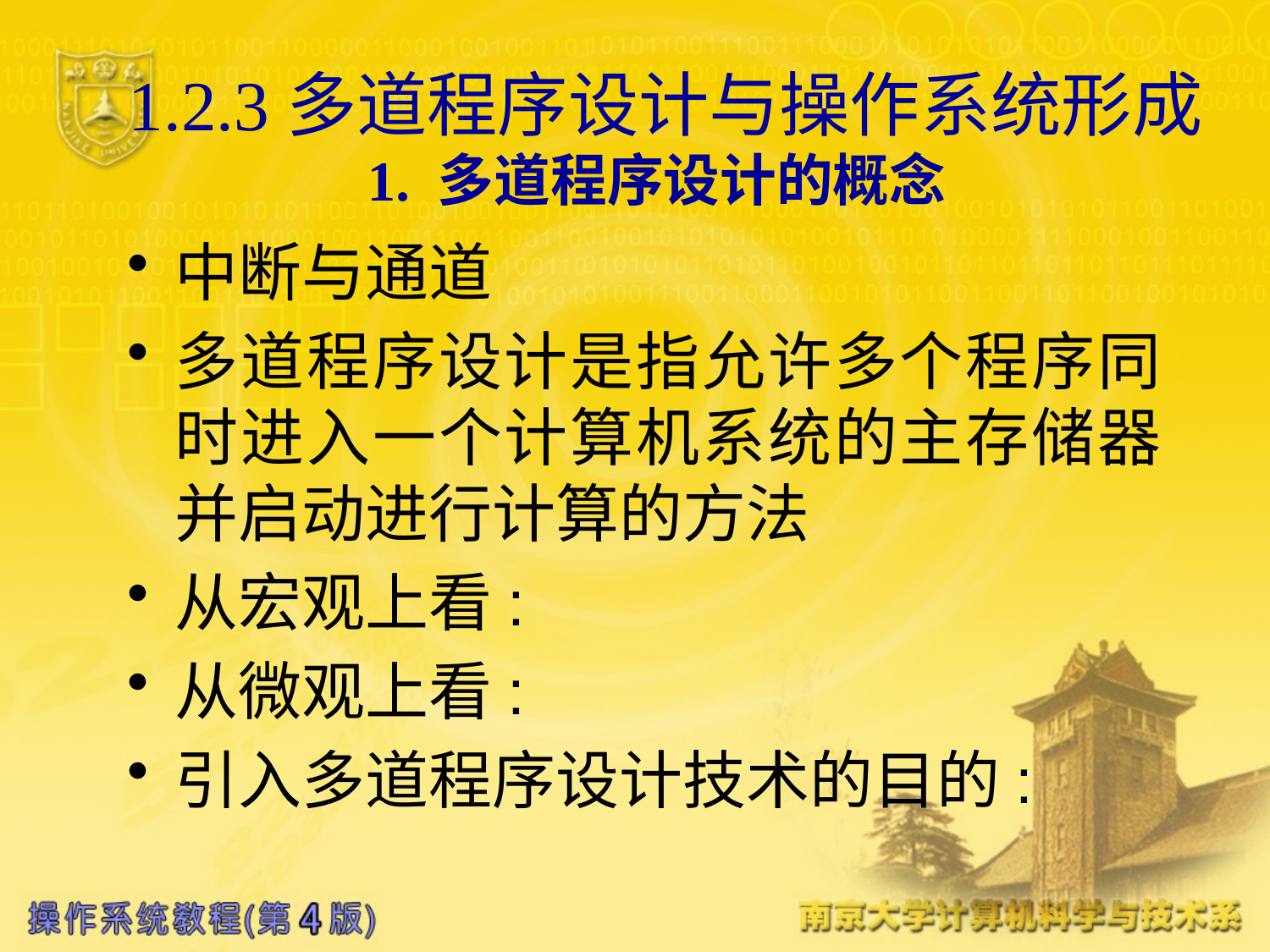

# 1.2.3多道程序设计与操作系统形成 1. 多道程序设计的概念
中断与通道
多道程序设计是指允许多个程序同时进入一个计算机系统的主存储器并启动进行计算的方法
从宏观上看:
从微观上看:
引入多道程序设计技术的目的: